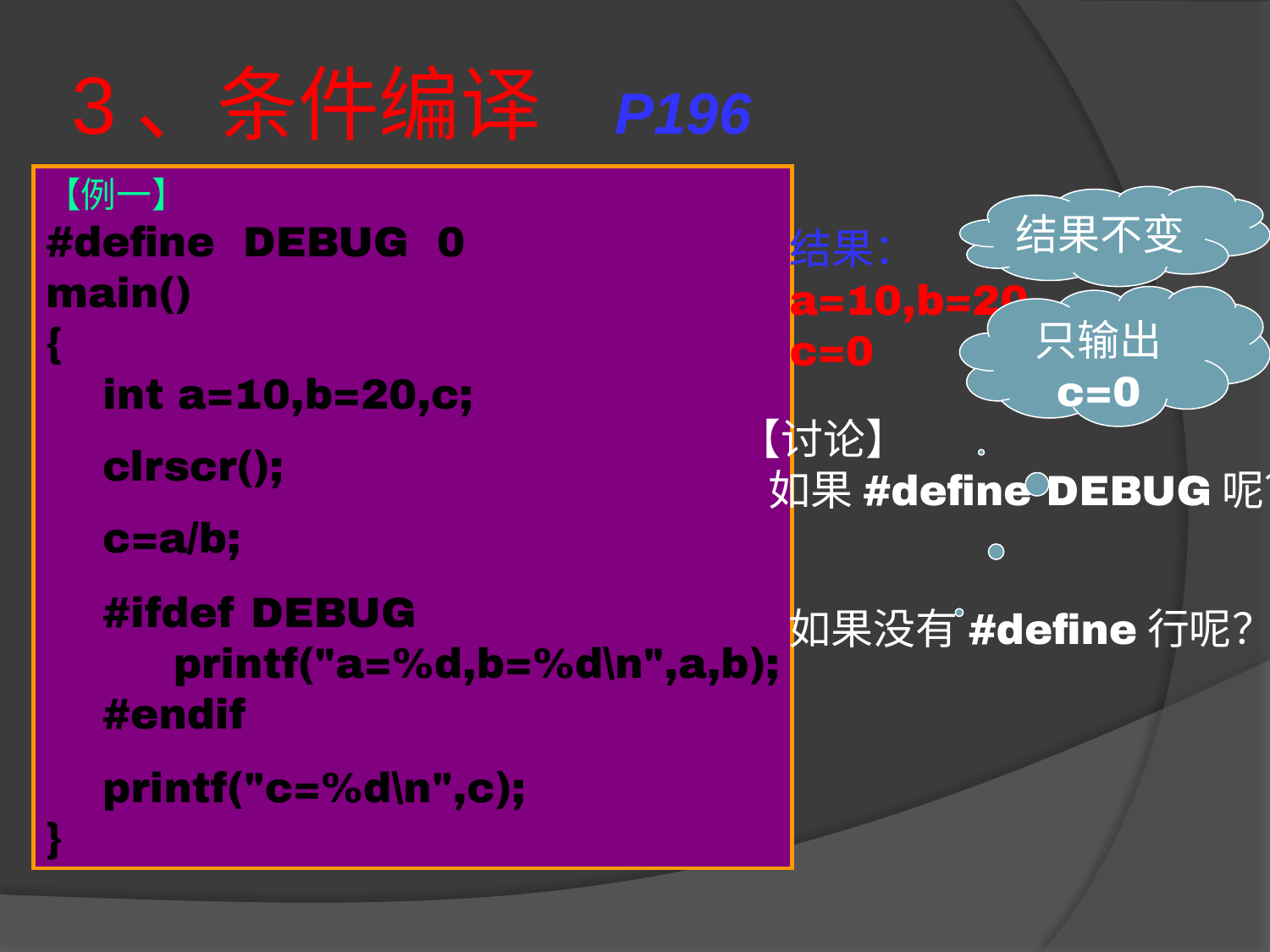

# 3、条件编译   P196
【例一】
#define  DEBUG  0
main()
{
    int a=10,b=20,c;
    clrscr();
    c=a/b;
    #ifdef DEBUG
         printf("a=%d,b=%d\n",a,b);
    #endif
    printf("c=%d\n",c);
}
结果不变
结果：
a=10,b=20
c=0
只输出c=0
【讨论】
  如果#define DEBUG呢？
如果没有#define行呢？